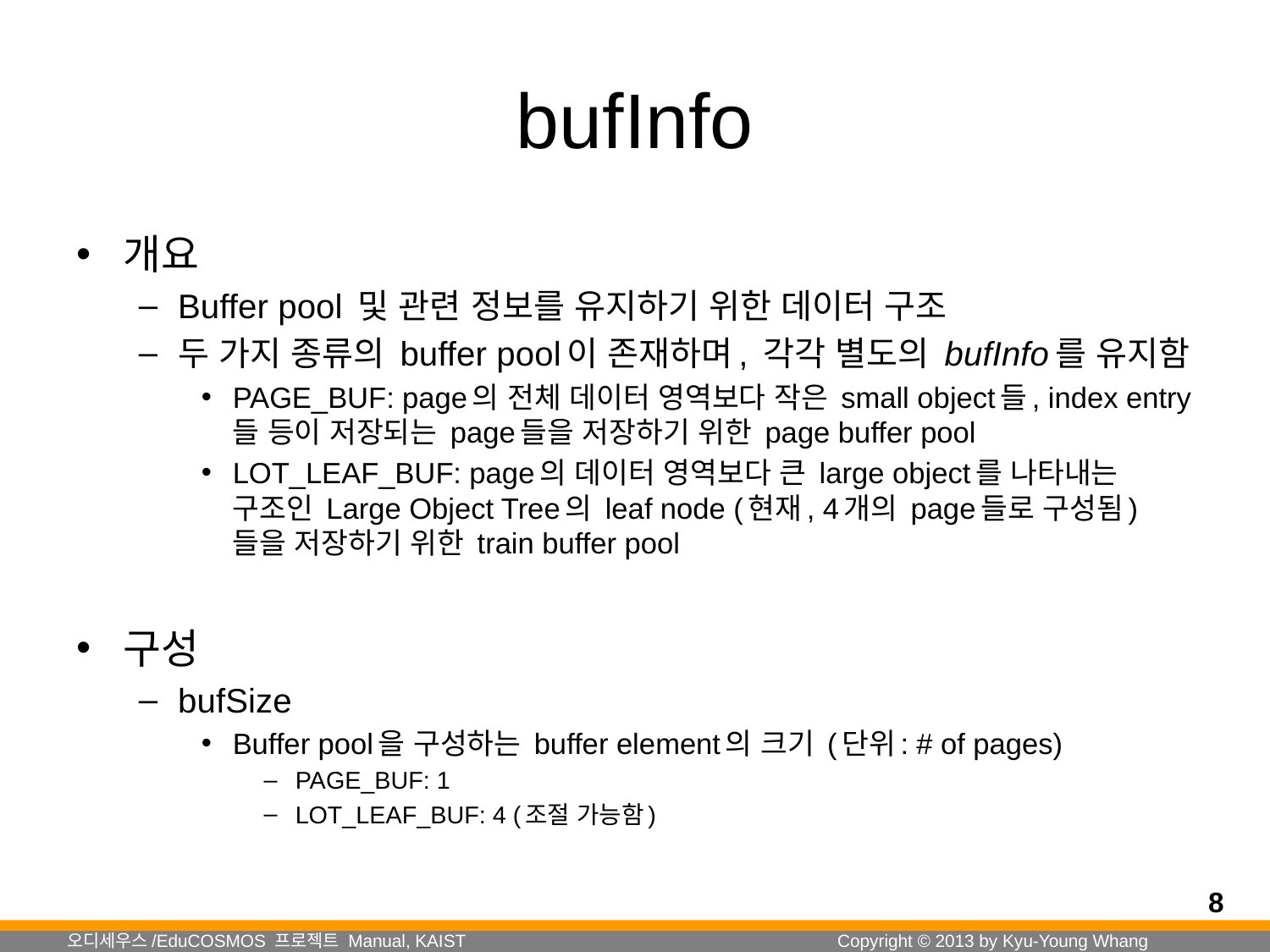

# bufInfo
개요
Buffer pool 및 관련 정보를 유지하기 위한 데이터 구조
두 가지 종류의 buffer pool이 존재하며, 각각 별도의 bufInfo를 유지함
PAGE_BUF: page의 전체 데이터 영역보다 작은 small object들, index entry들 등이 저장되는 page들을 저장하기 위한 page buffer pool
LOT_LEAF_BUF: page의 데이터 영역보다 큰 large object를 나타내는 구조인 Large Object Tree의 leaf node (현재, 4개의 page들로 구성됨) 들을 저장하기 위한 train buffer pool

구성
bufSize
Buffer pool을 구성하는 buffer element의 크기 (단위: # of pages)
PAGE_BUF: 1
LOT_LEAF_BUF: 4 (조절 가능함)